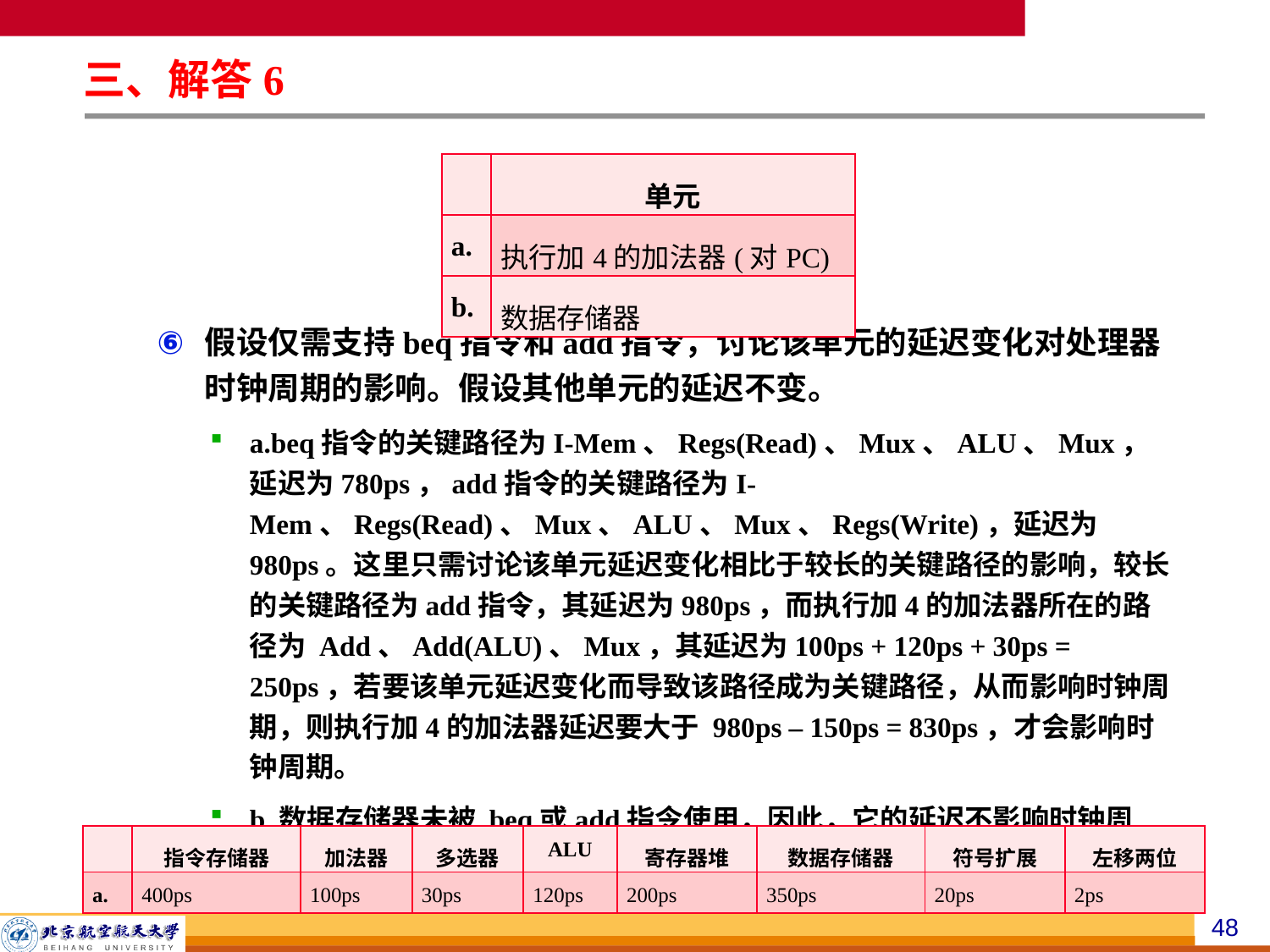

三、解答6

假设仅需支持beq指令和add指令，讨论该单元的延迟变化对处理器时钟周期的影响。假设其他单元的延迟不变。
a.beq指令的关键路径为I-Mem、Regs(Read)、Mux、ALU、Mux，延迟为780ps，add指令的关键路径为I-Mem、Regs(Read)、Mux、ALU、Mux、Regs(Write)，延迟为980ps。这里只需讨论该单元延迟变化相比于较长的关键路径的影响，较长的关键路径为add指令，其延迟为980ps，而执行加4的加法器所在的路径为 Add、Add(ALU)、Mux，其延迟为100ps + 120ps + 30ps = 250ps，若要该单元延迟变化而导致该路径成为关键路径，从而影响时钟周期，则执行加4的加法器延迟要大于 980ps – 150ps = 830ps，才会影响时钟周期。
b.数据存储器未被 beq或add指令使用，因此，它的延迟不影响时钟周期。
|  | 单元 |
| --- | --- |
| a. | 执行加4的加法器(对PC) |
| b. | 数据存储器 |
|  | 指令存储器 | 加法器 | 多选器 | ALU | 寄存器堆 | 数据存储器 | 符号扩展 | 左移两位 |
| --- | --- | --- | --- | --- | --- | --- | --- | --- |
| a. | 400ps | 100ps | 30ps | 120ps | 200ps | 350ps | 20ps | 2ps |